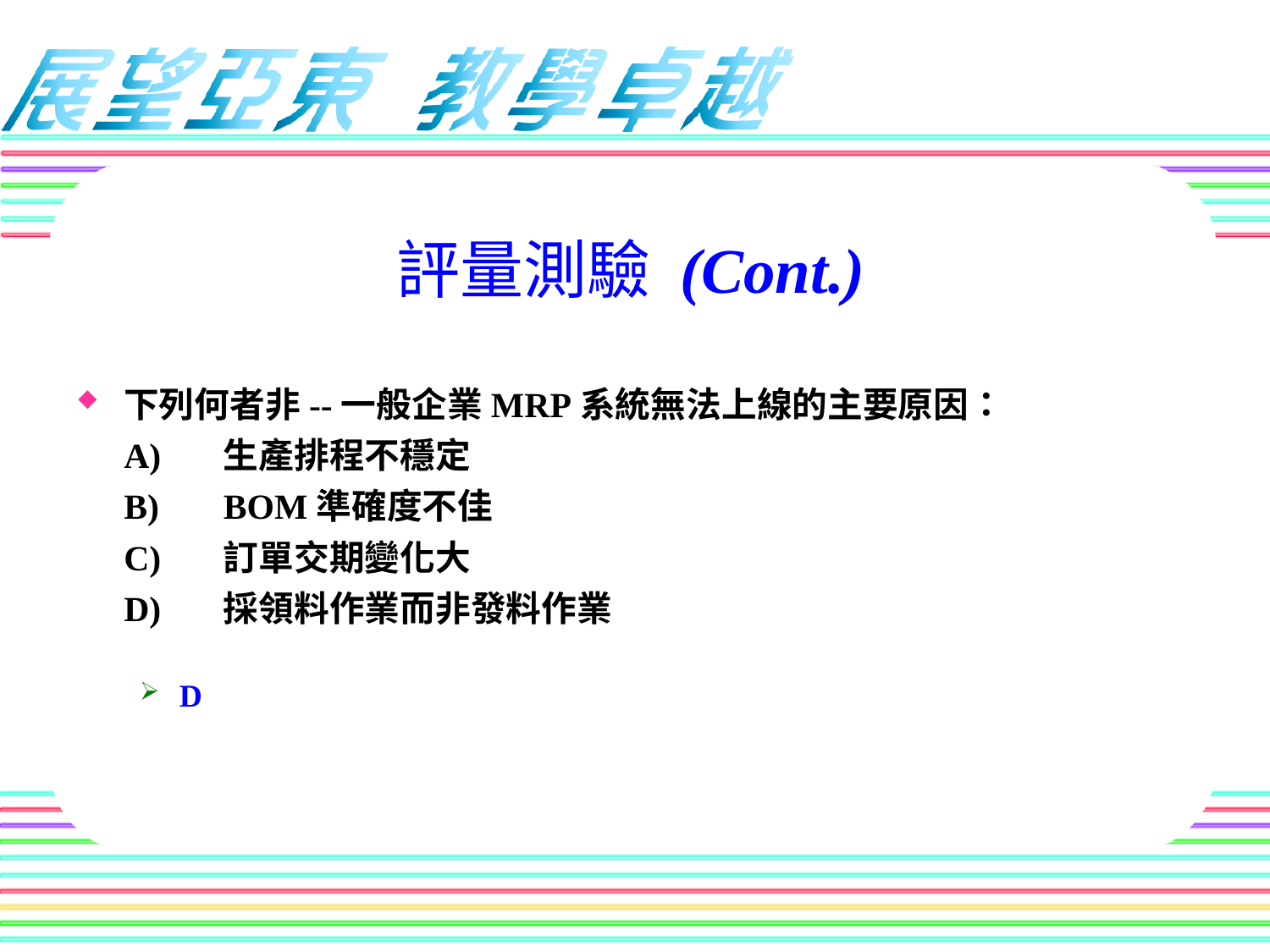

評量測驗 (Cont.)
下列何者非--一般企業MRP系統無法上線的主要原因：
A)	生產排程不穩定
B) 	BOM準確度不佳
C)	訂單交期變化大
D)	採領料作業而非發料作業
D